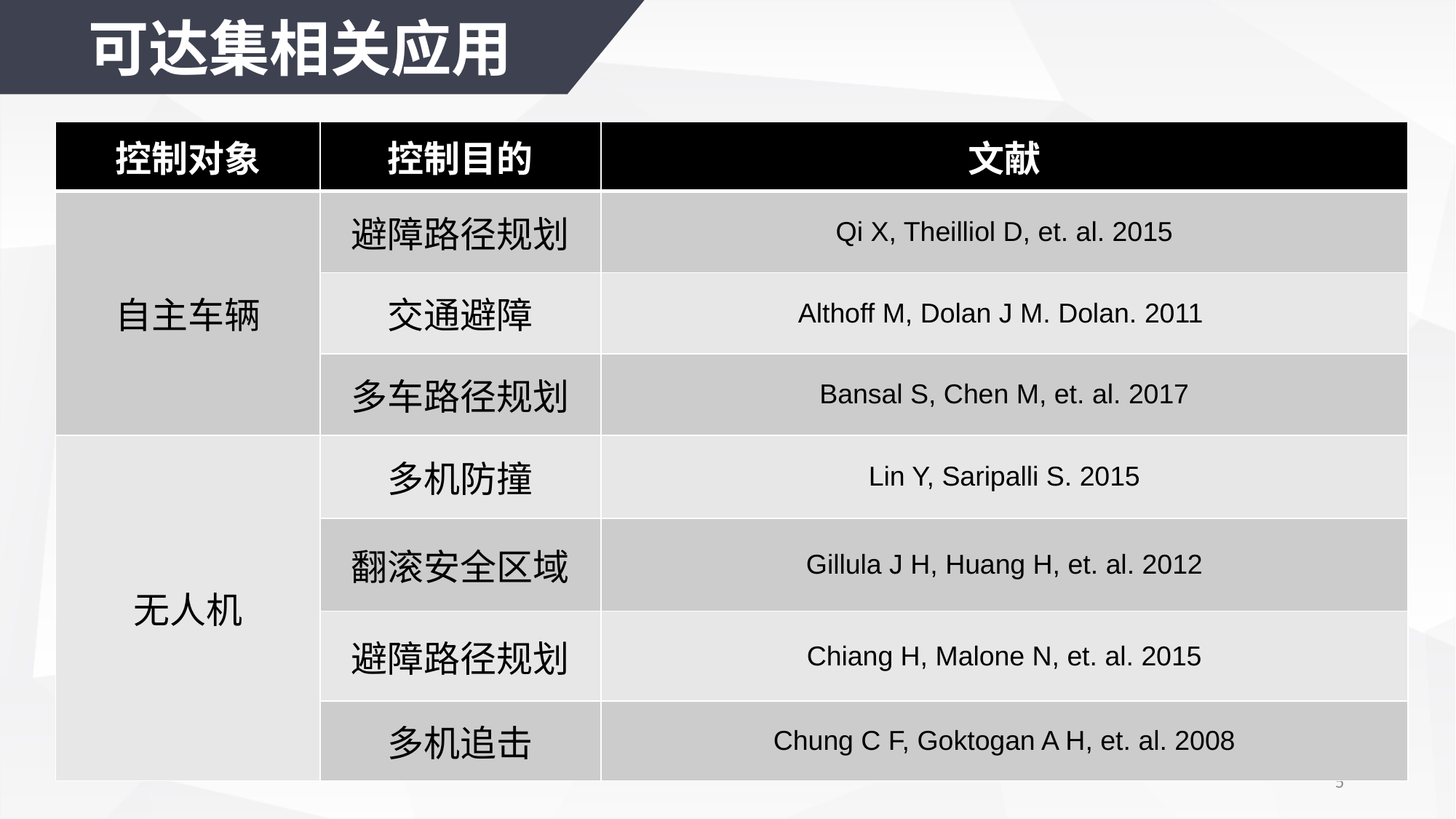

可达集相关应用
| 控制对象 | 控制目的 | 文献 |
| --- | --- | --- |
| 自主车辆 | 避障路径规划 | Qi X, Theilliol D, et. al. 2015 |
|  | 交通避障 | Althoff M, Dolan J M. Dolan. 2011 |
|  | 多车路径规划 | Bansal S, Chen M, et. al. 2017 |
| 无人机 | 多机防撞 | Lin Y, Saripalli S. 2015 |
|  | 翻滚安全区域 | Gillula J H, Huang H, et. al. 2012 |
|  | 避障路径规划 | Chiang H, Malone N, et. al. 2015 |
|  | 多机追击 | Chung C F, Goktogan A H, et. al. 2008 |
5